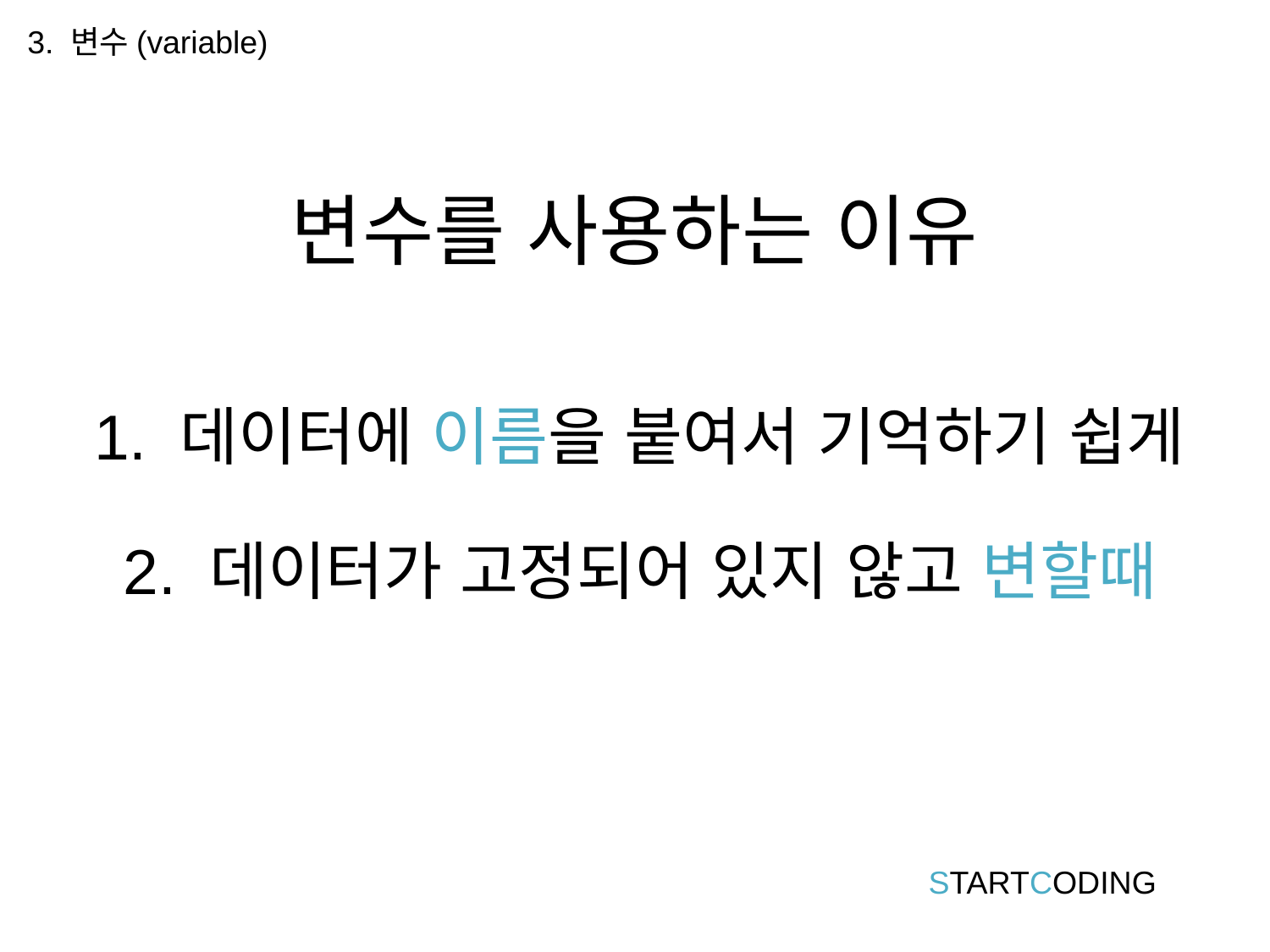

3. 변수(variable)
# 변수를 사용하는 이유
1. 데이터에 이름을 붙여서 기억하기 쉽게

2. 데이터가 고정되어 있지 않고 변할때
STARTCODING